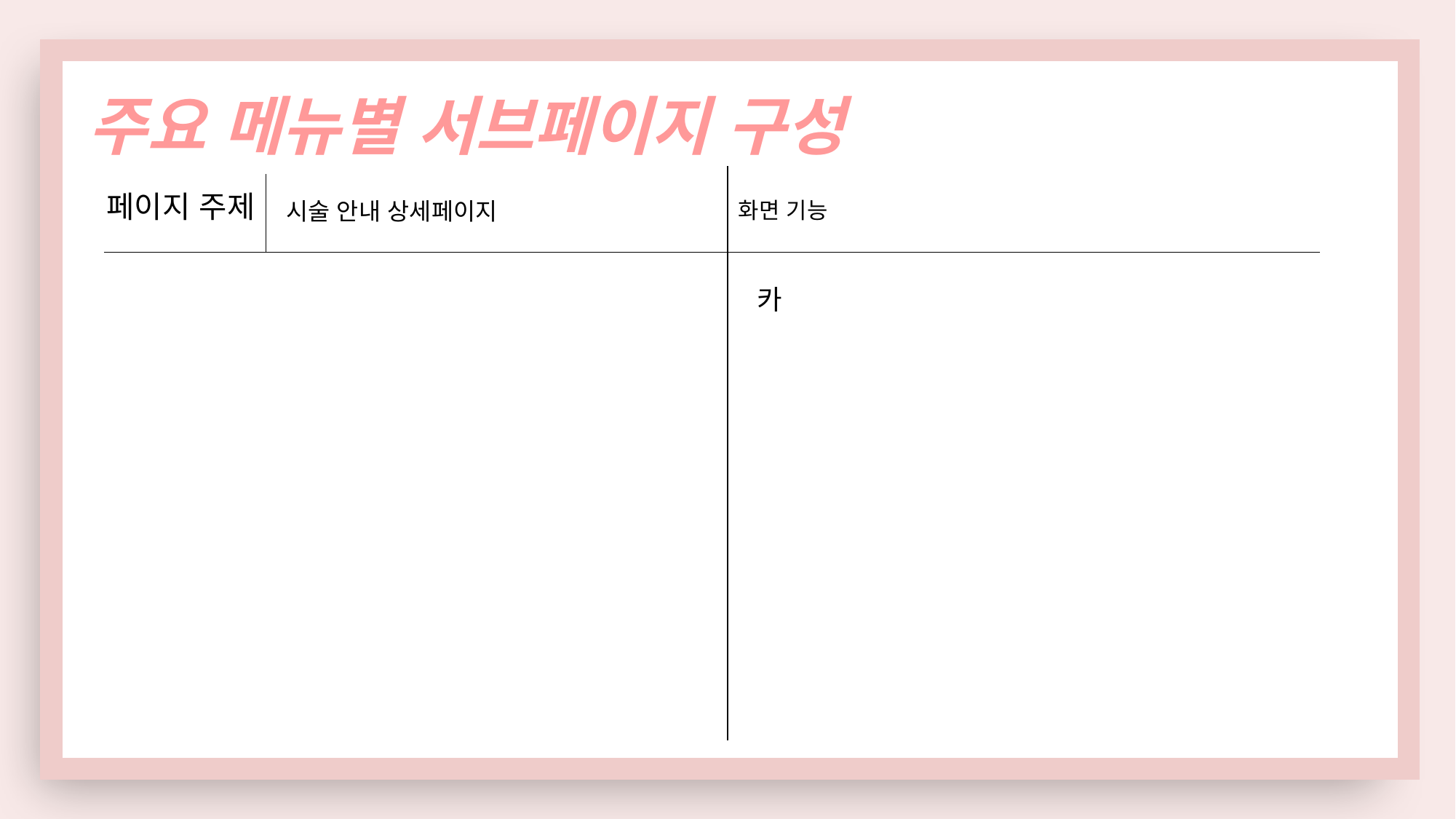

주요 메뉴별 서브페이지 구성
페이지 주제

시술 안내 상세페이지

화면 기능

카